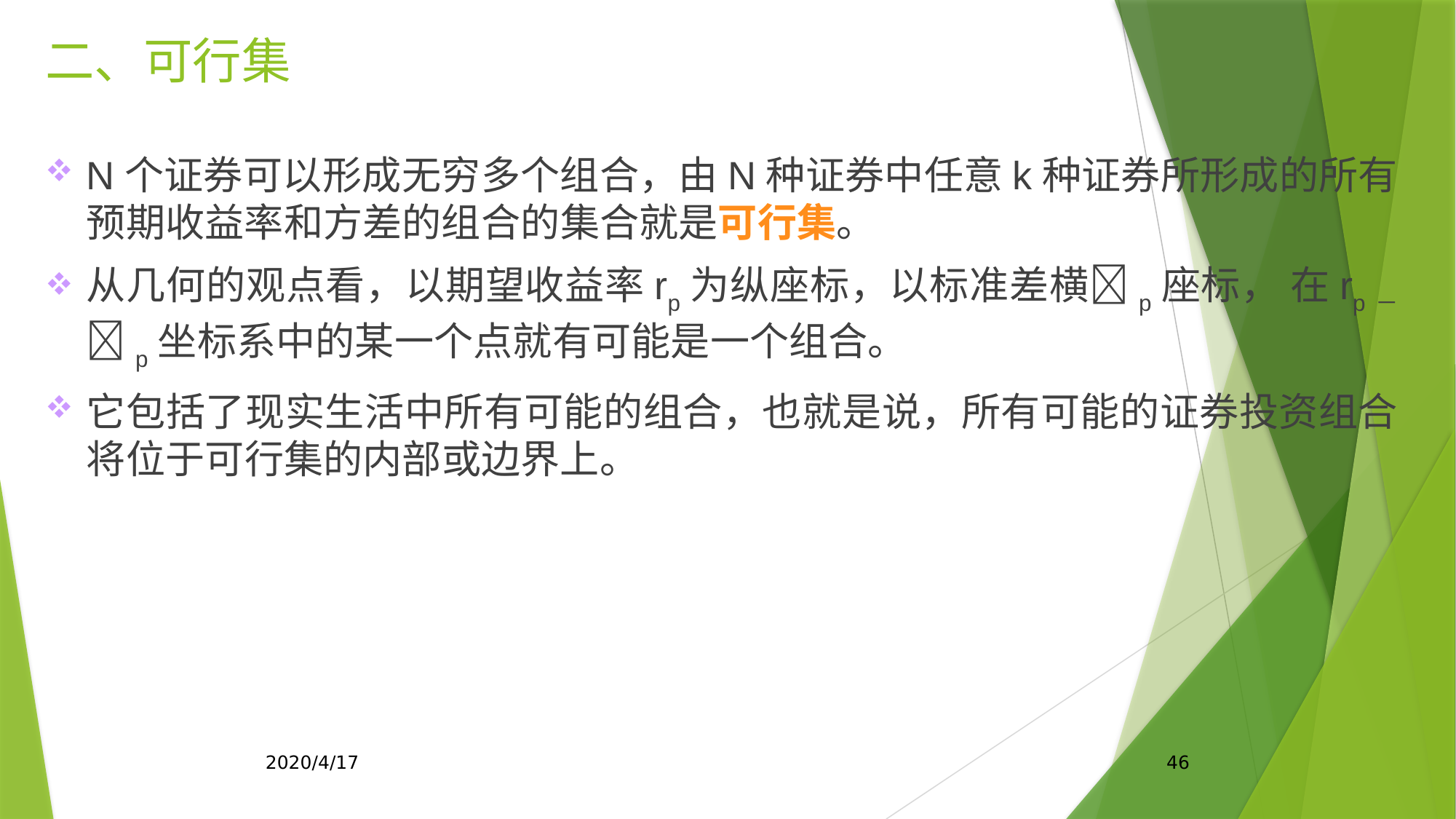

二、可行集
N个证券可以形成无穷多个组合，由N种证券中任意k种证券所形成的所有预期收益率和方差的组合的集合就是可行集。
从几何的观点看，以期望收益率rp为纵座标，以标准差横σp座标， 在rp－σp坐标系中的某一个点就有可能是一个组合。
它包括了现实生活中所有可能的组合，也就是说，所有可能的证券投资组合将位于可行集的内部或边界上。
2020/4/17
46